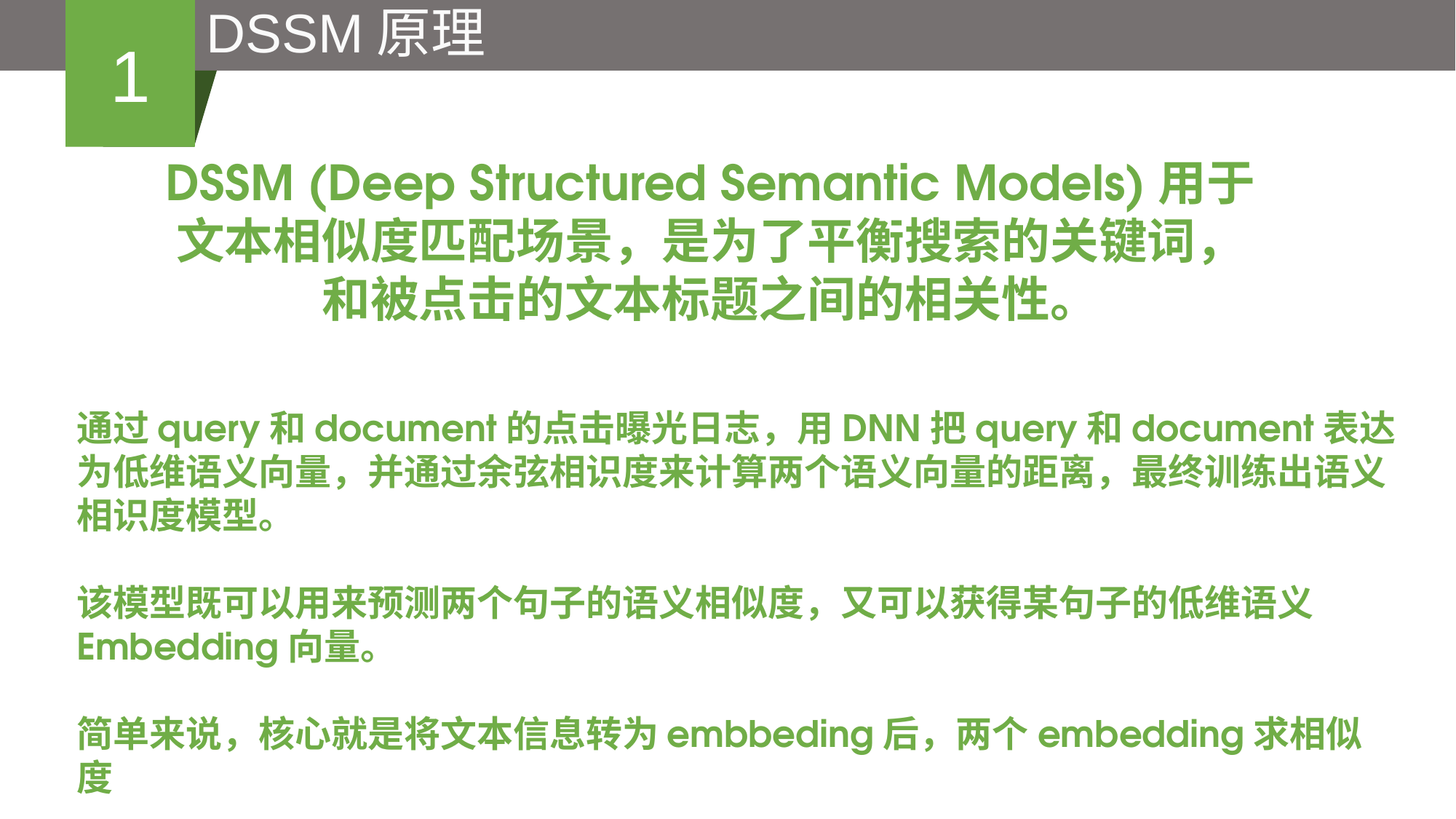

DSSM原理
1

DSSM (Deep Structured Semantic Models)用于文本相似度匹配场景，是为了平衡搜索的关键词，和被点击的文本标题之间的相关性。
输入文字
通过query和document的点击曝光日志，用DNN把query和document表达为低维语义向量，并通过余弦相识度来计算两个语义向量的距离，最终训练出语义相识度模型。

该模型既可以用来预测两个句子的语义相似度，又可以获得某句子的低维语义Embedding向量。

简单来说，核心就是将文本信息转为embbeding后，两个embedding求相似度